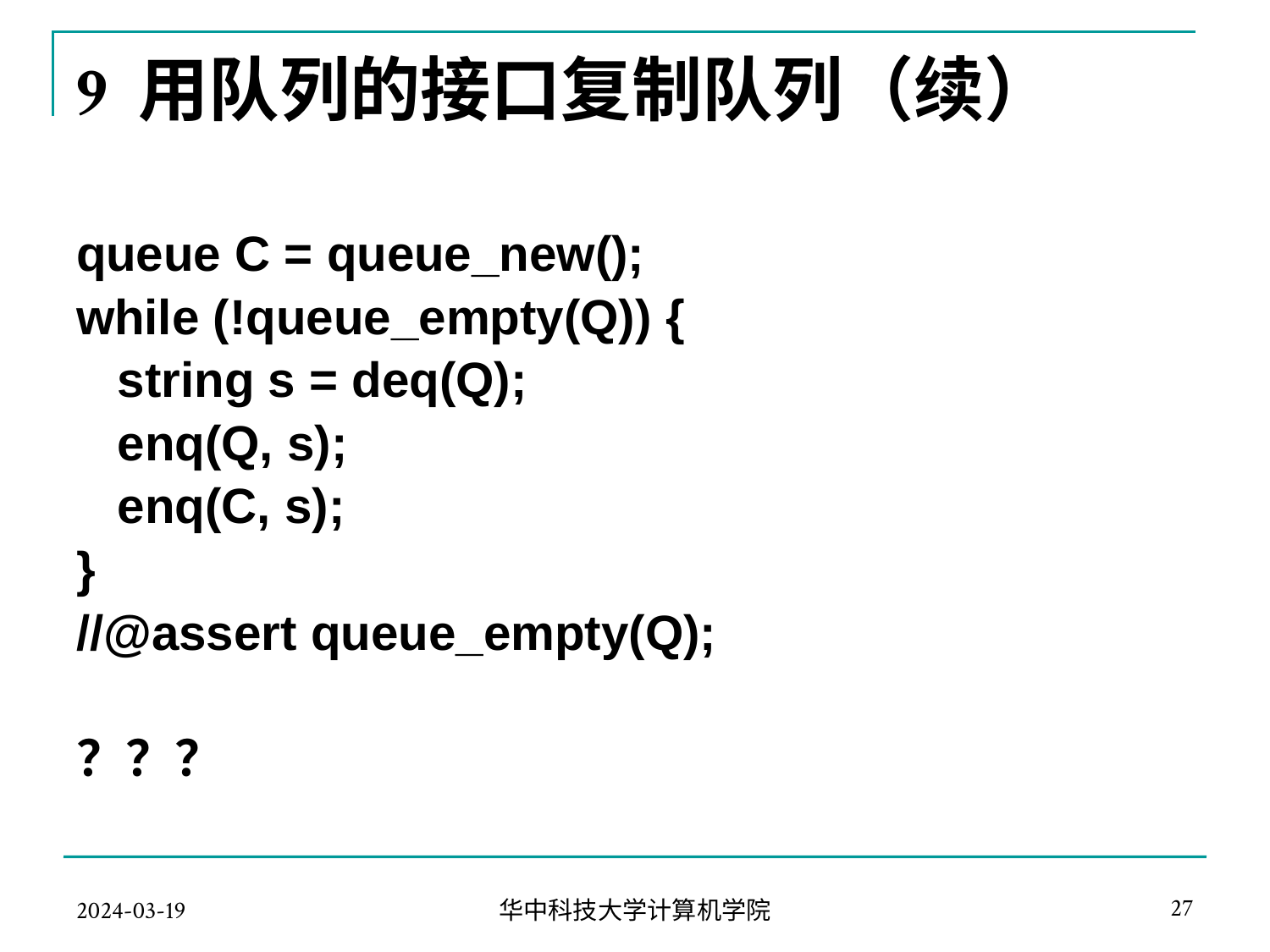

# 9 用队列的接口复制队列（续）
queue C = queue_new();
while (!queue_empty(Q)) {
   string s = deq(Q);
   enq(Q, s);
   enq(C, s);
}
//@assert queue_empty(Q);

？？？
2024-03-19
27
华中科技大学计算机学院